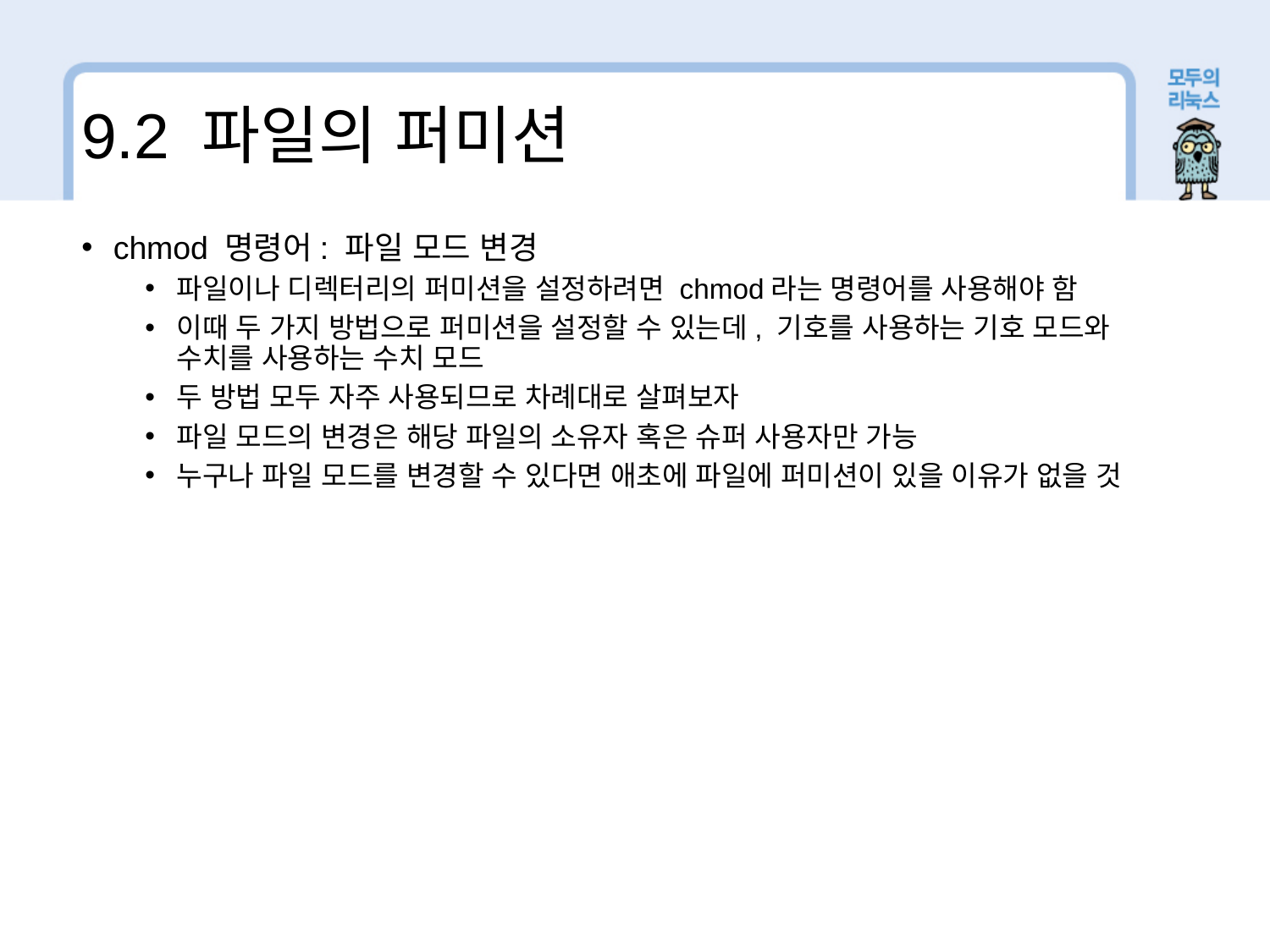

9.2 파일의 퍼미션
chmod 명령어: 파일 모드 변경
파일이나 디렉터리의 퍼미션을 설정하려면 chmod라는 명령어를 사용해야 함
이때 두 가지 방법으로 퍼미션을 설정할 수 있는데, 기호를 사용하는 기호 모드와 수치를 사용하는 수치 모드
두 방법 모두 자주 사용되므로 차례대로 살펴보자
파일 모드의 변경은 해당 파일의 소유자 혹은 슈퍼 사용자만 가능
누구나 파일 모드를 변경할 수 있다면 애초에 파일에 퍼미션이 있을 이유가 없을 것